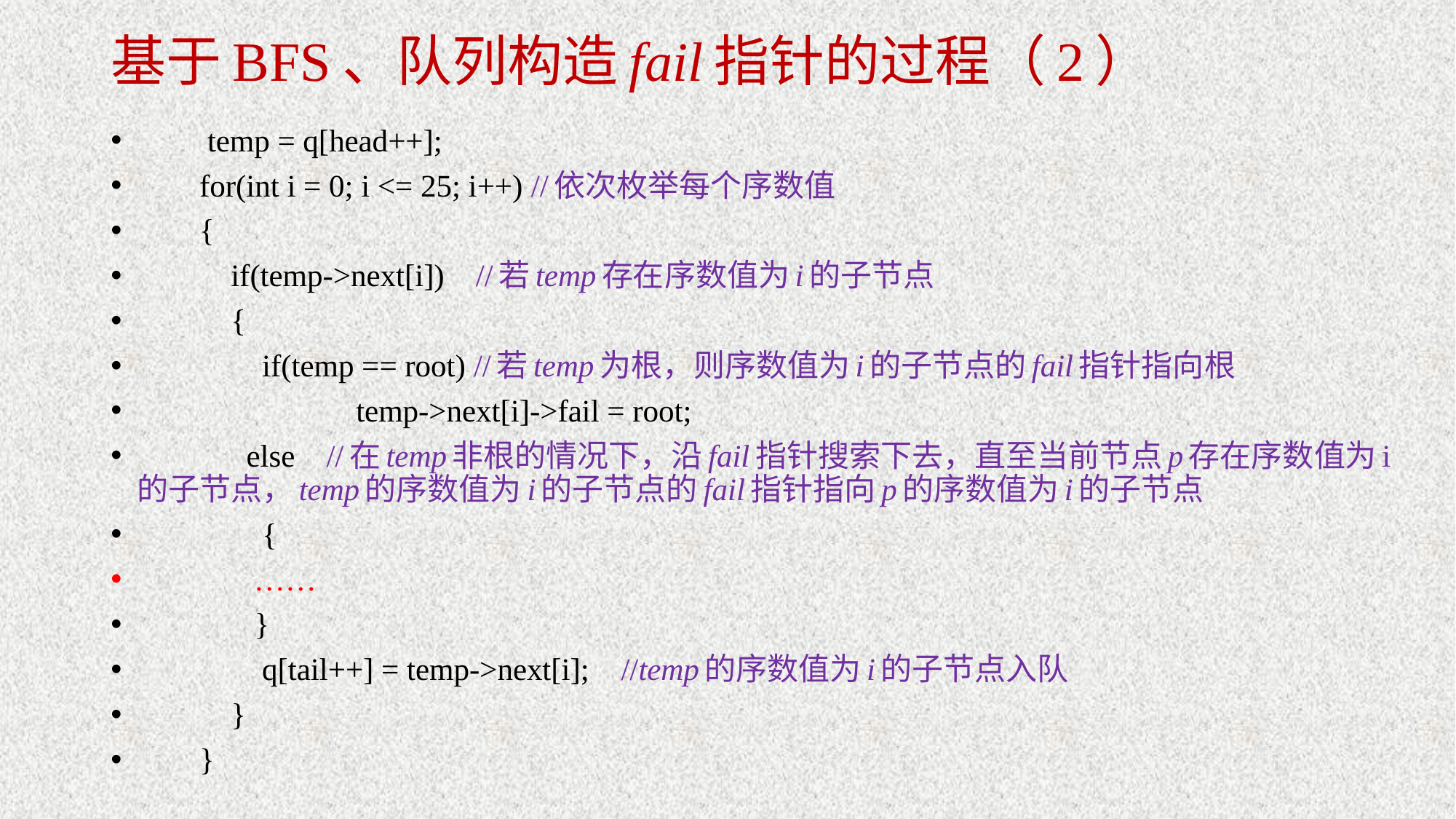

# 基于BFS、队列构造fail指针的过程（2）
         temp = q[head++];
        for(int i = 0; i <= 25; i++) //依次枚举每个序数值
        {
            if(temp->next[i])    //若temp存在序数值为i的子节点
            {
                if(temp == root) //若temp为根，则序数值为i的子节点的fail指针指向根
                            temp->next[i]->fail = root;
              else    //在temp非根的情况下，沿fail指针搜索下去，直至当前节点p存在序数值为i的子节点，temp的序数值为i的子节点的fail指针指向p的序数值为i的子节点
                {
               ……
               }
                q[tail++] = temp->next[i];    //temp的序数值为i的子节点入队
            }
        }